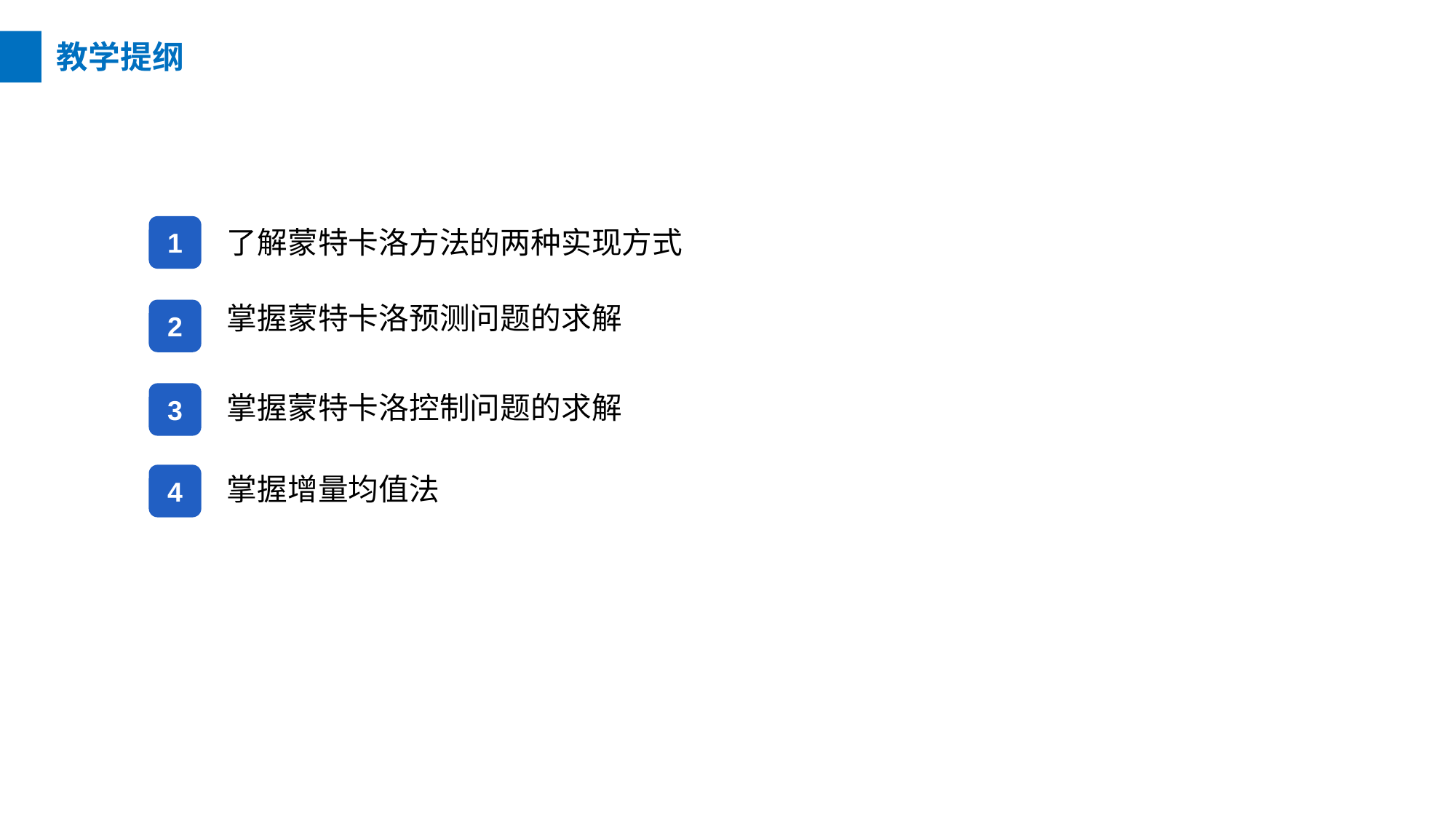

教学提纲
1
了解蒙特卡洛方法的两种实现方式
掌握蒙特卡洛预测问题的求解
2

3
掌握蒙特卡洛控制问题的求解
4
掌握增量均值法